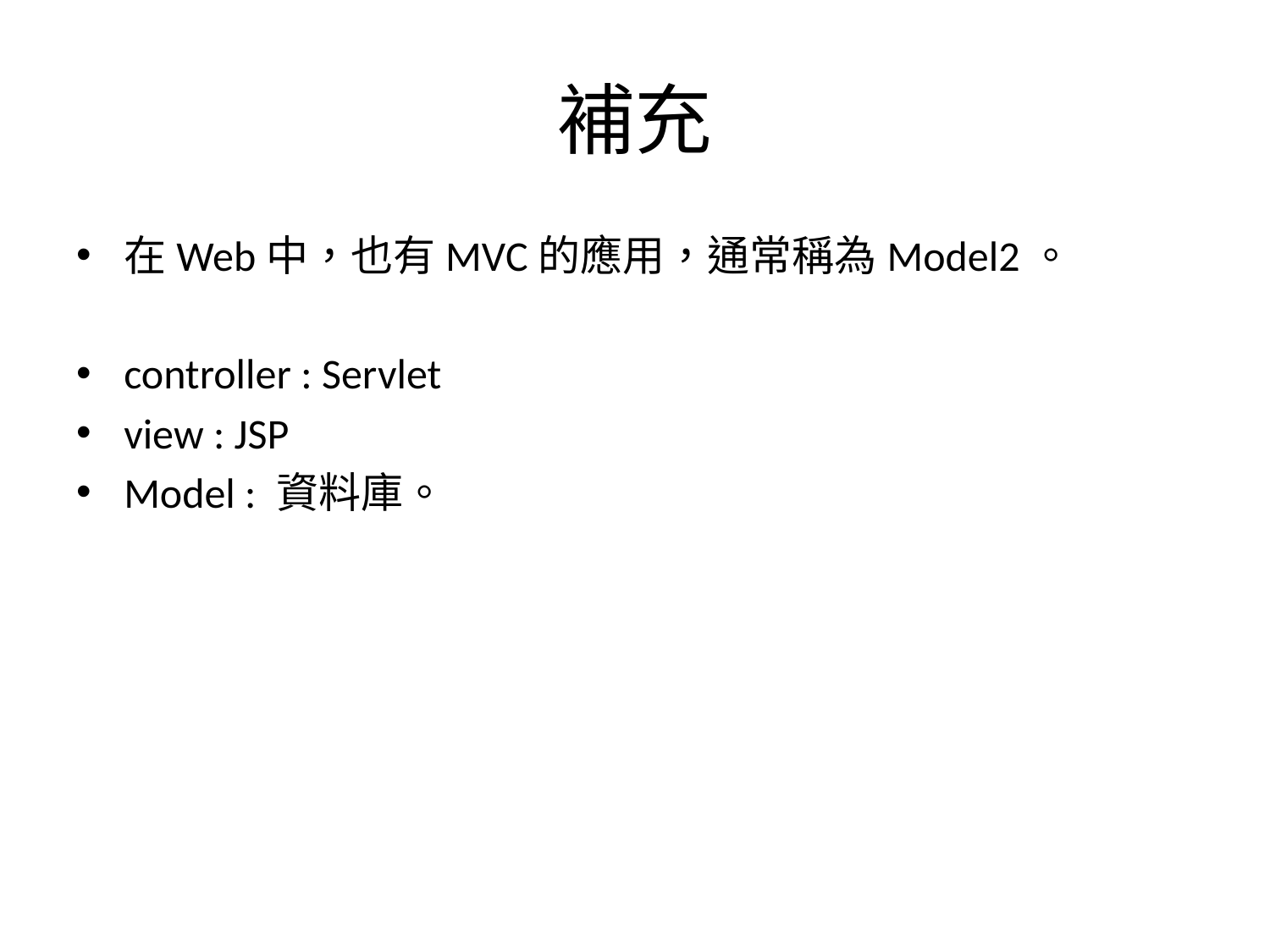

# 補充
在Web中，也有MVC的應用，通常稱為Model2。

controller : Servlet
view : JSP
Model : 資料庫。